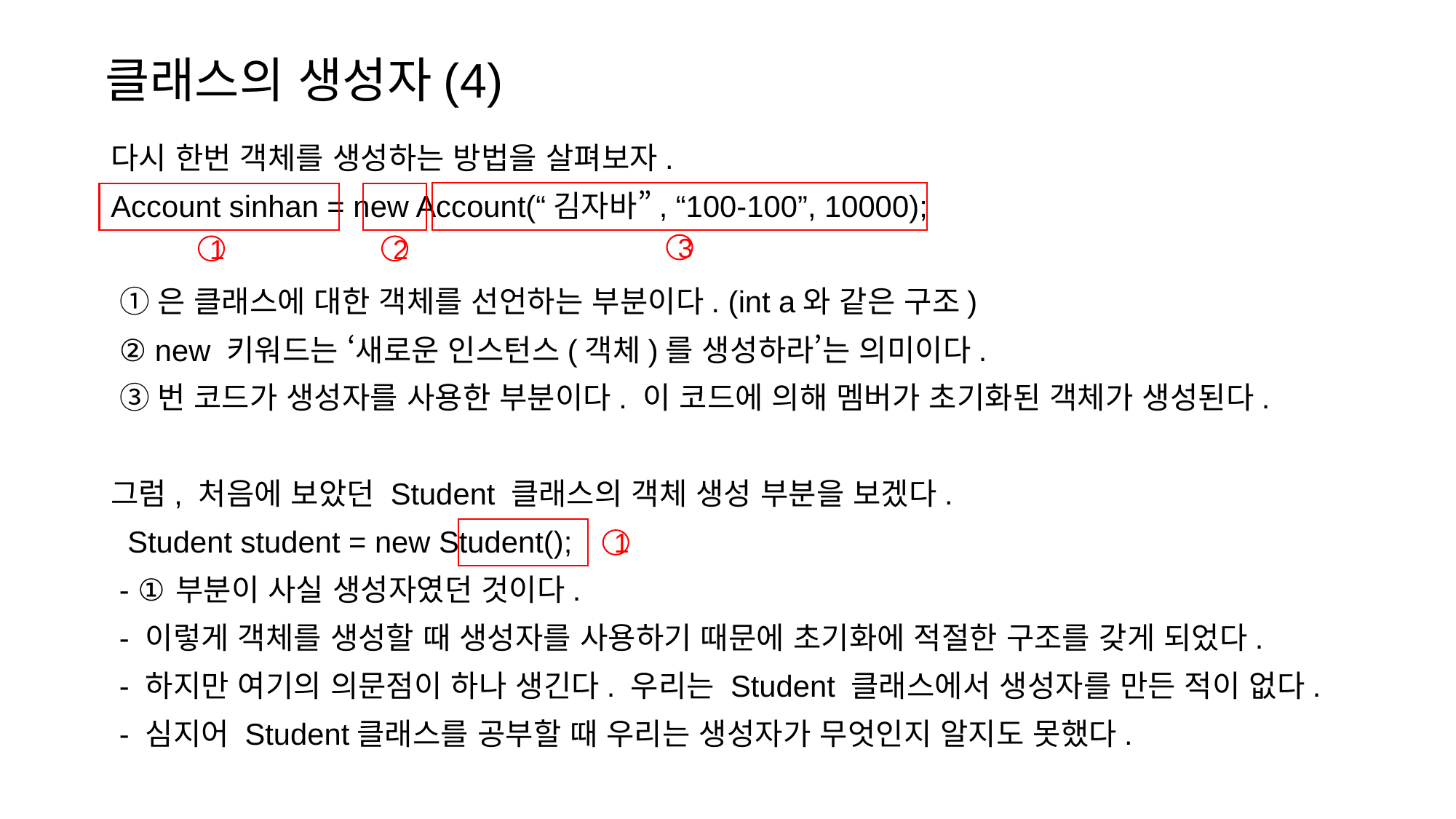

# 클래스의 생성자(4)
다시 한번 객체를 생성하는 방법을 살펴보자.
Account sinhan = new Account(“김자바”, “100-100”, 10000);

 ①은 클래스에 대한 객체를 선언하는 부분이다. (int a와 같은 구조)
 ② new 키워드는 ‘새로운 인스턴스(객체)를 생성하라’는 의미이다.
 ③번 코드가 생성자를 사용한 부분이다. 이 코드에 의해 멤버가 초기화된 객체가 생성된다.

그럼, 처음에 보았던 Student 클래스의 객체 생성 부분을 보겠다.
  Student student = new Student();
 - ①부분이 사실 생성자였던 것이다.
 - 이렇게 객체를 생성할 때 생성자를 사용하기 때문에 초기화에 적절한 구조를 갖게 되었다.
 - 하지만 여기의 의문점이 하나 생긴다. 우리는 Student 클래스에서 생성자를 만든 적이 없다.
 - 심지어 Student클래스를 공부할 때 우리는 생성자가 무엇인지 알지도 못했다.

3
1
2

1